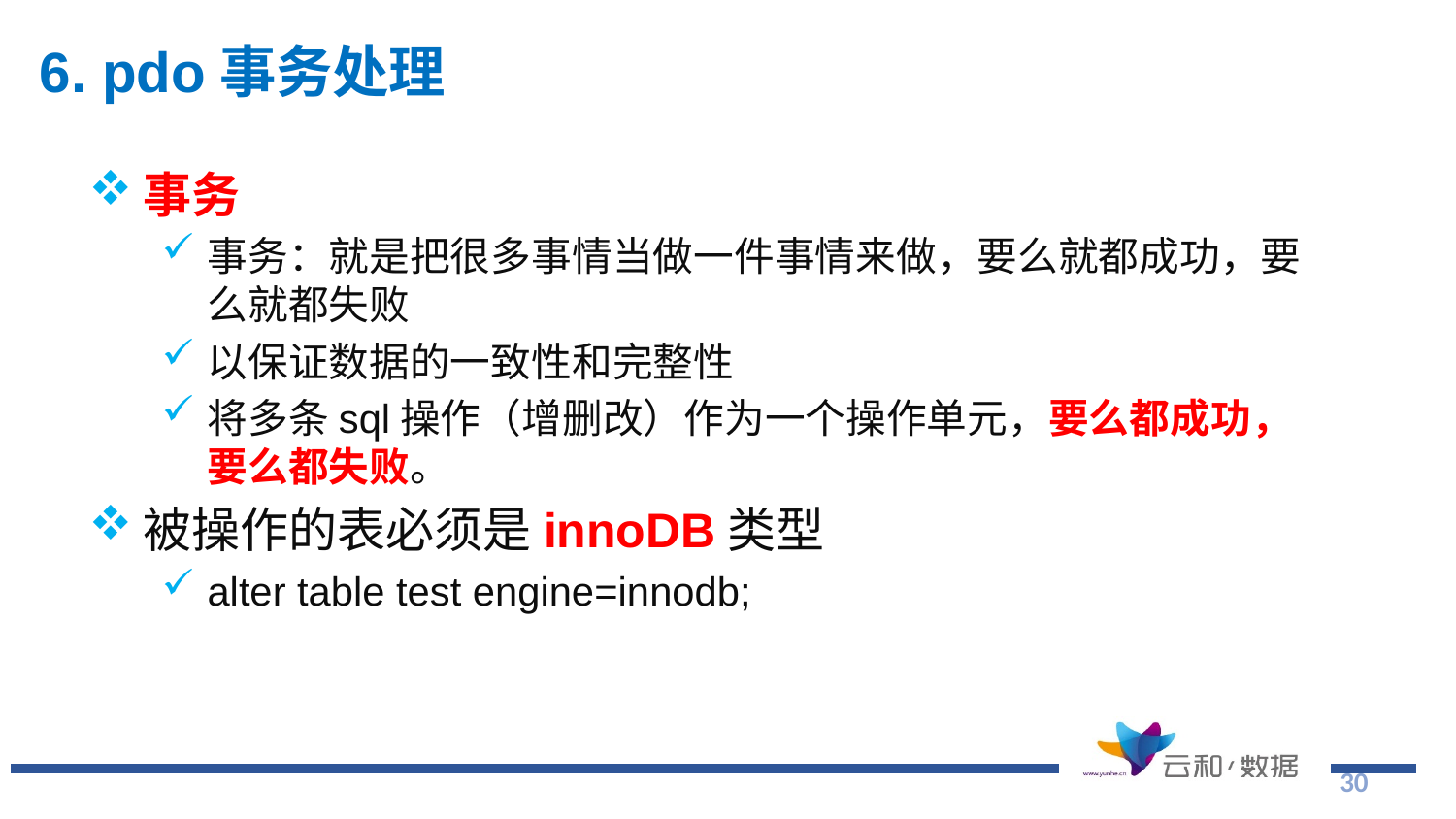

# 6. pdo事务处理
事务
事务：就是把很多事情当做一件事情来做，要么就都成功，要么就都失败
以保证数据的一致性和完整性
将多条sql操作（增删改）作为一个操作单元，要么都成功，要么都失败。
被操作的表必须是innoDB类型
alter table test engine=innodb;

30